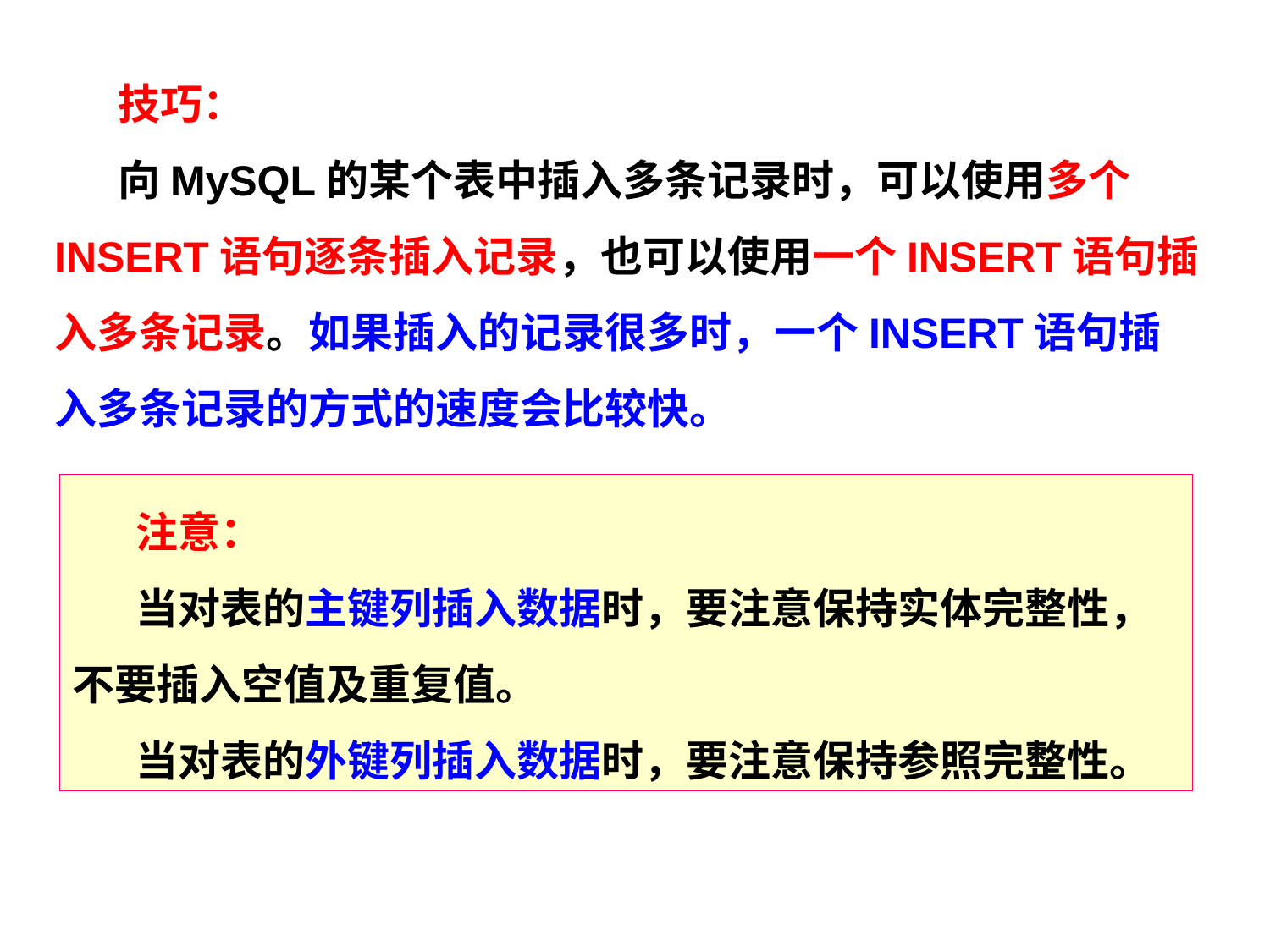

技巧：
向MySQL的某个表中插入多条记录时，可以使用多个INSERT语句逐条插入记录，也可以使用一个INSERT语句插入多条记录。如果插入的记录很多时，一个INSERT语句插入多条记录的方式的速度会比较快。
注意：
当对表的主键列插入数据时，要注意保持实体完整性，不要插入空值及重复值。
当对表的外键列插入数据时，要注意保持参照完整性。